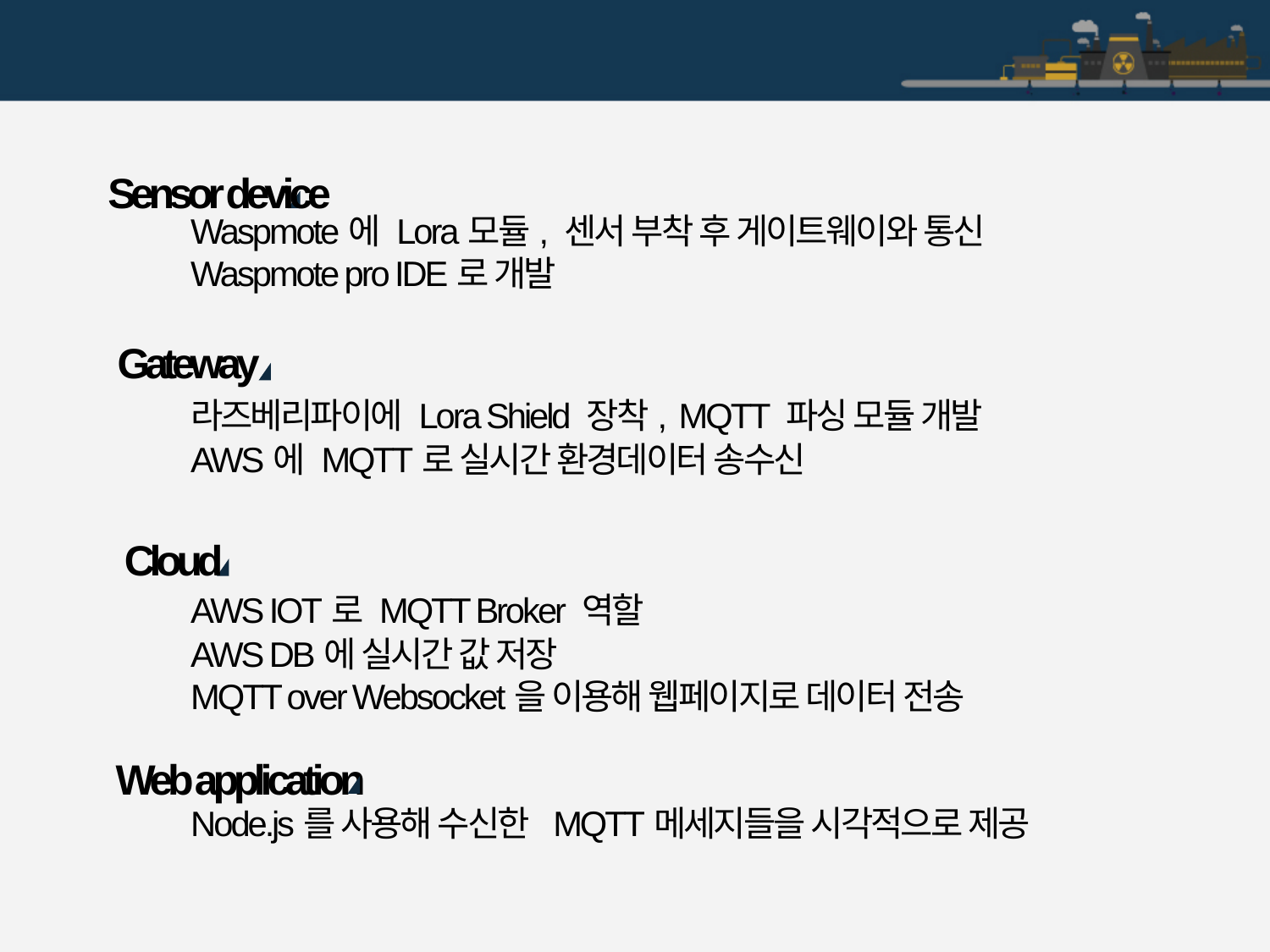

4  개발 방법
Sensor device

	Waspmote에 Lora모듈, 센서 부착 후 게이트웨이와 통신
	Waspmote pro IDE로 개발

	라즈베리파이에 Lora Shield 장착,  MQTT 파싱 모듈 개발
	AWS에 MQTT로 실시간 환경데이터 송수신

	AWS IOT로 MQTT Broker 역할
	AWS DB에 실시간 값 저장
	MQTT over Websocket을 이용해 웹페이지로 데이터 전송

	Node.js를 사용해 수신한  MQTT메세지들을 시각적으로 제공

Gateway

Cloud

Web application